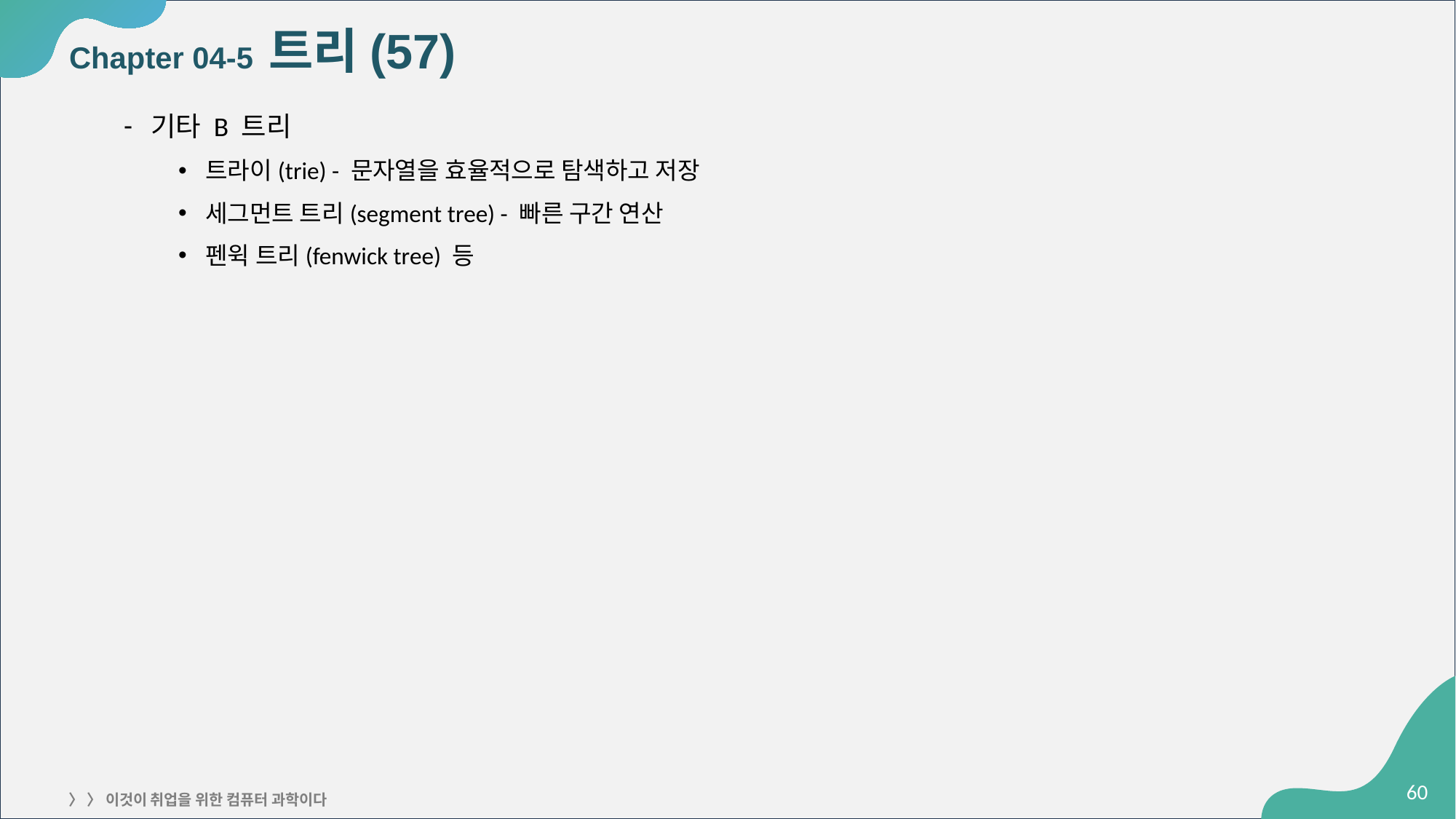

# Chapter 04-5 트리(57)
기타 B 트리
트라이(trie) - 문자열을 효율적으로 탐색하고 저장
세그먼트 트리(segment tree) - 빠른 구간 연산
펜윅 트리(fenwick tree) 등
60
〉 〉 이것이 취업을 위한 컴퓨터 과학이다